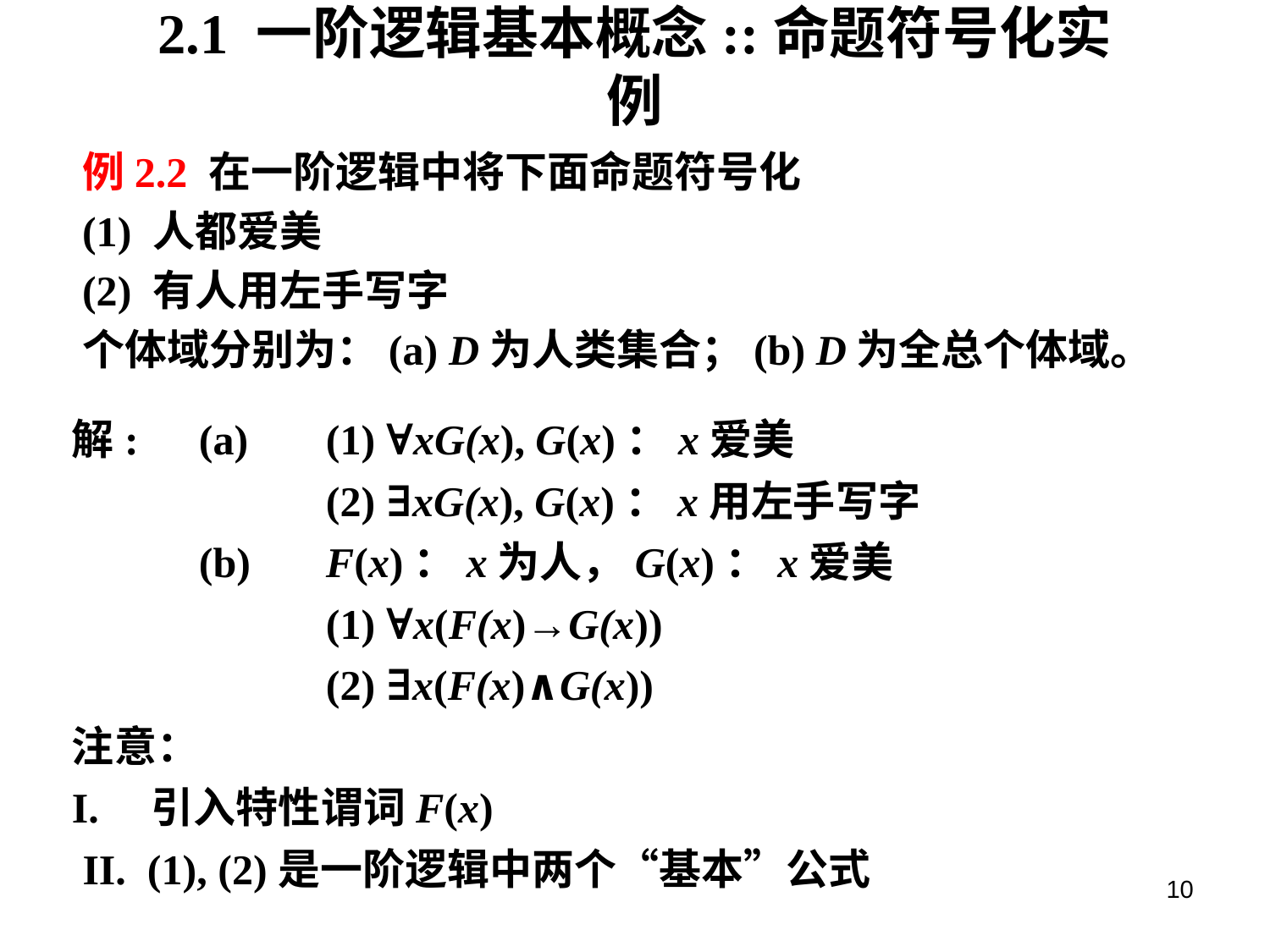

# 2.1 一阶逻辑基本概念::命题符号化实例
例2.2 在一阶逻辑中将下面命题符号化
(1) 人都爱美
(2) 有人用左手写字
个体域分别为：(a) D为人类集合；(b) D为全总个体域。
解:	(a) 	(1) ∀xG(x), G(x)：x爱美
		(2) ∃xG(x), G(x)：x用左手写字
	(b) 	F(x)：x为人，G(x)：x爱美
		(1) ∀x(F(x)→G(x))
		(2) ∃x(F(x)∧G(x))
注意：
I.    引入特性谓词F(x)
 II.  (1), (2)是一阶逻辑中两个“基本”公式
10